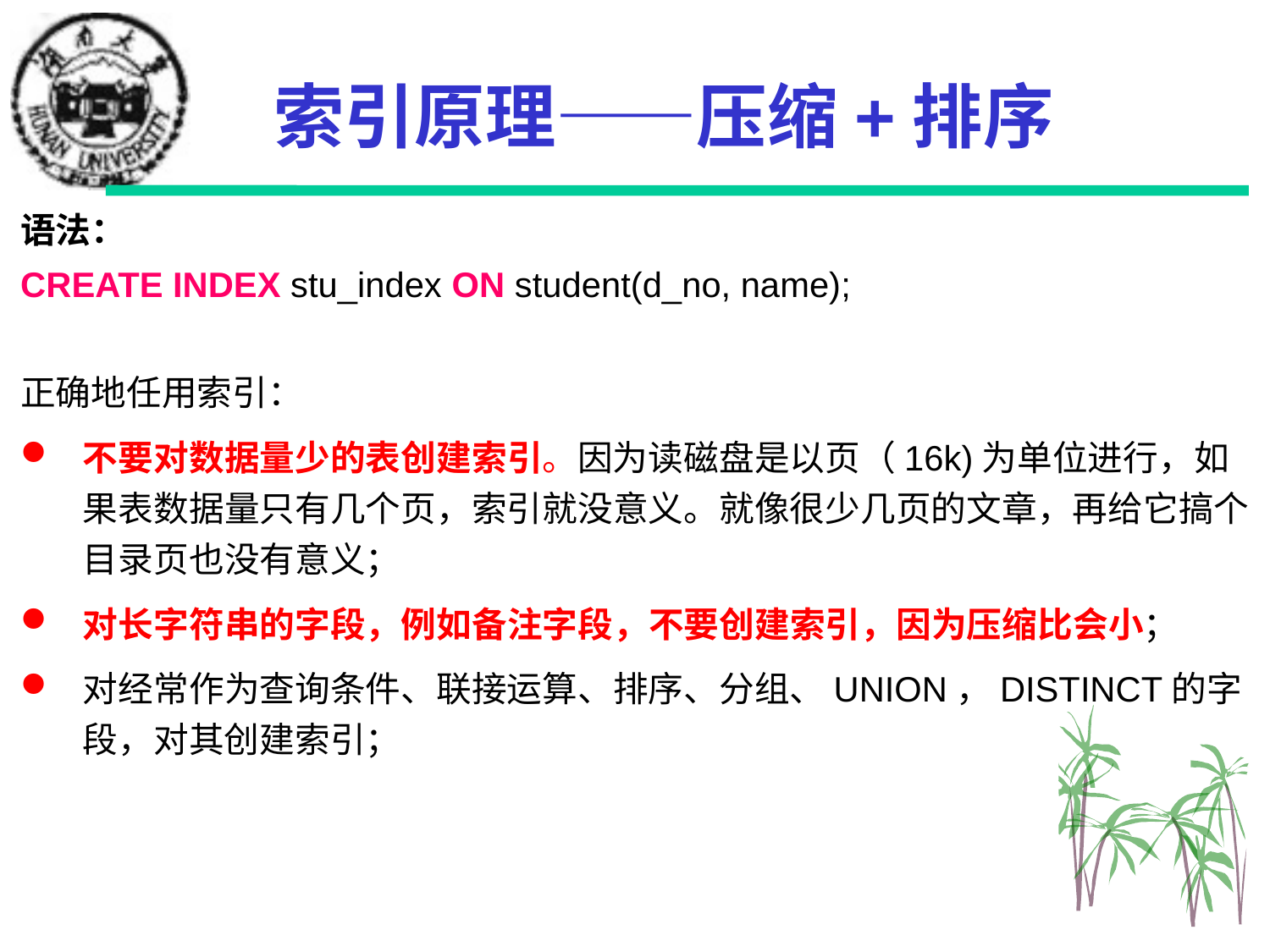

索引原理——压缩+排序
语法：
CREATE INDEX stu_index ON student(d_no, name);

正确地任用索引：
不要对数据量少的表创建索引。因为读磁盘是以页（16k)为单位进行，如果表数据量只有几个页，索引就没意义。就像很少几页的文章，再给它搞个目录页也没有意义；
对长字符串的字段，例如备注字段，不要创建索引，因为压缩比会小；
对经常作为查询条件、联接运算、排序、分组、UNION，DISTINCT的字段，对其创建索引；